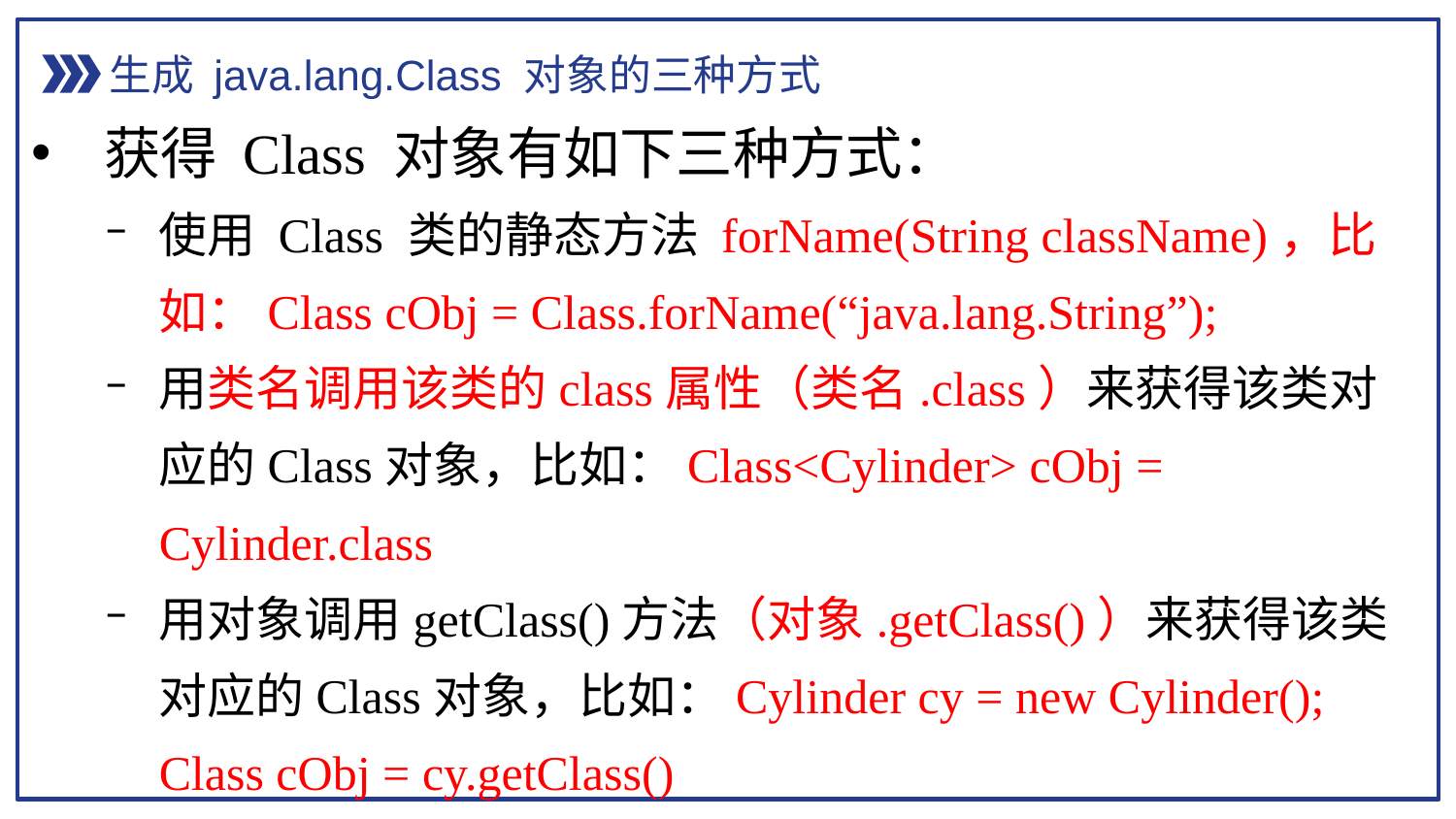

生成 java.lang.Class 对象的三种方式

获得 Class 对象有如下三种方式：
使用 Class 类的静态方法 forName(String className)，比如：Class cObj = Class.forName(“java.lang.String”);
用类名调用该类的class属性（类名.class）来获得该类对应的Class对象，比如：Class<Cylinder> cObj = Cylinder.class
用对象调用getClass()方法（对象.getClass()）来获得该类对应的Class对象，比如：Cylinder cy = new Cylinder(); Class cObj = cy.getClass()